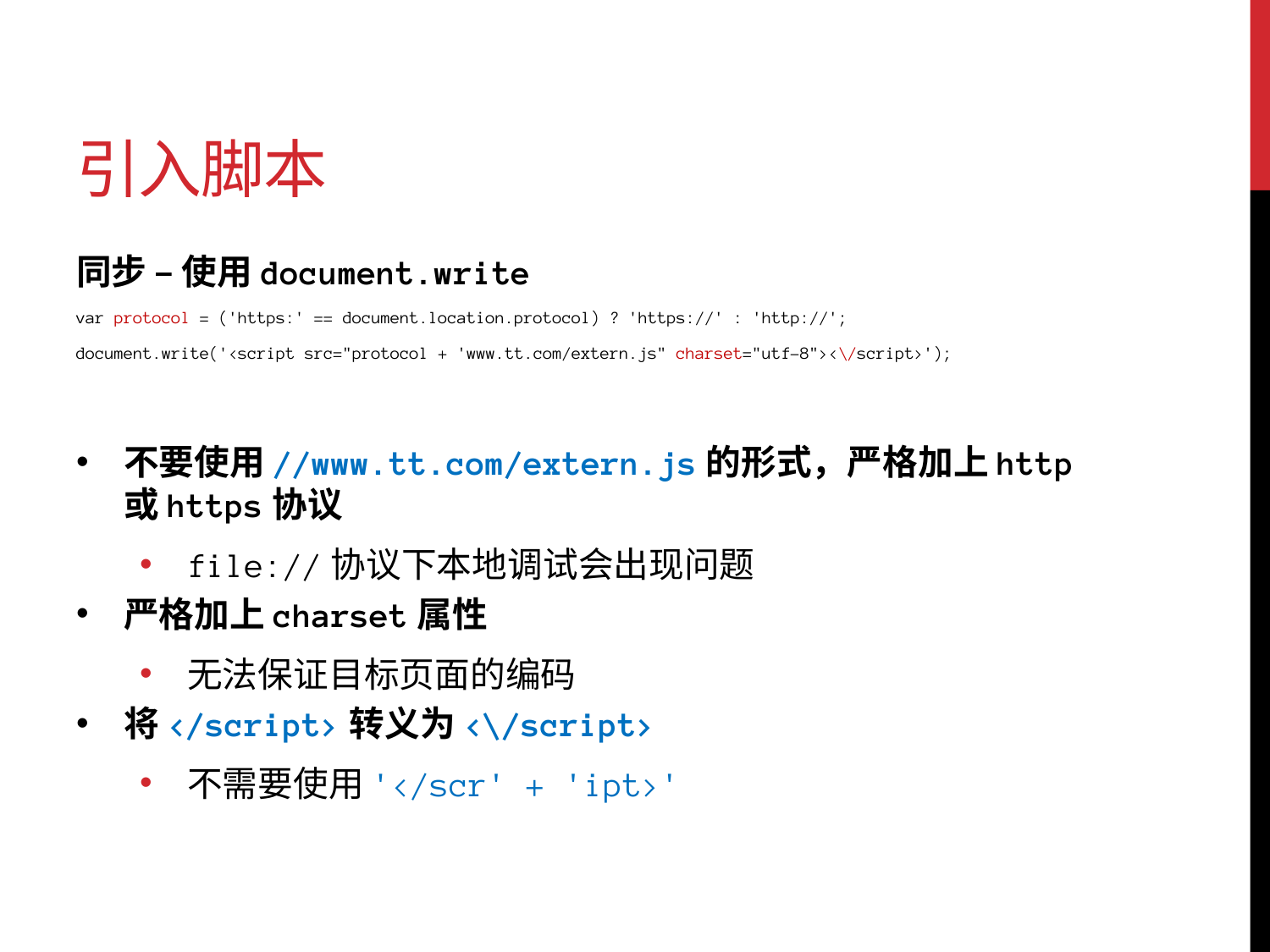

# 引入脚本
同步 – 使用document.write
var protocol = ('https:' == document.location.protocol) ? 'https://' : 'http://';
document.write('<script src="protocol + 'www.tt.com/extern.js" charset="utf-8"><\/script>');

不要使用//www.tt.com/extern.js的形式，严格加上http或https协议
file://协议下本地调试会出现问题
严格加上charset属性
无法保证目标页面的编码
将</script>转义为<\/script>
不需要使用'</scr' + 'ipt>'